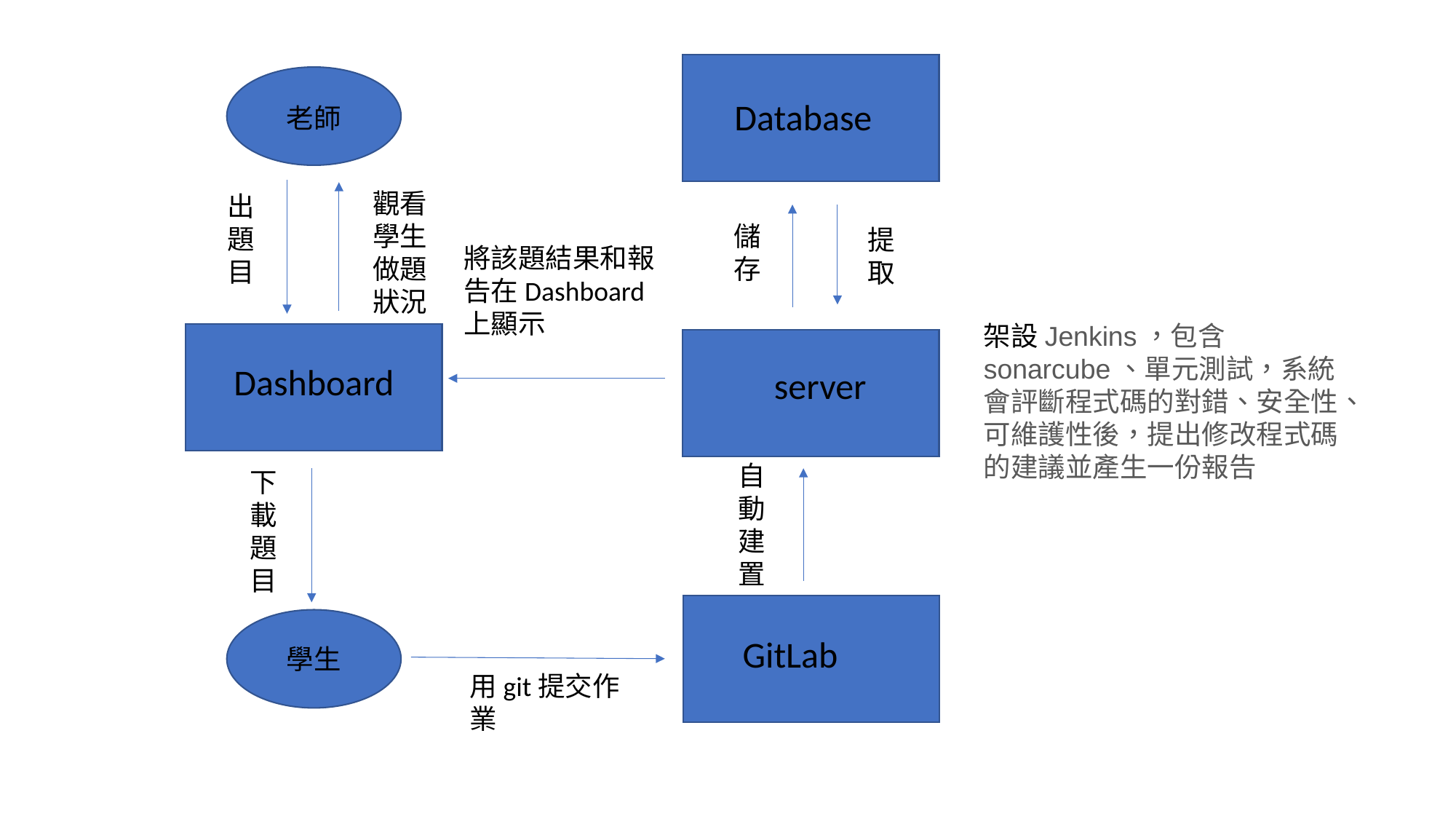

Database
下載題目

學生

老師

Dashboard
將該題結果和報告在Dashboard上顯示

server
儲存
提取
出題目
用git提交作業
觀看學生做題狀況
架設Jenkins，包含sonarcube、單元測試，系統會評斷程式碼的對錯、安全性、可維護性後，提出修改程式碼的建議並產生一份報告
自動建置

GitLab